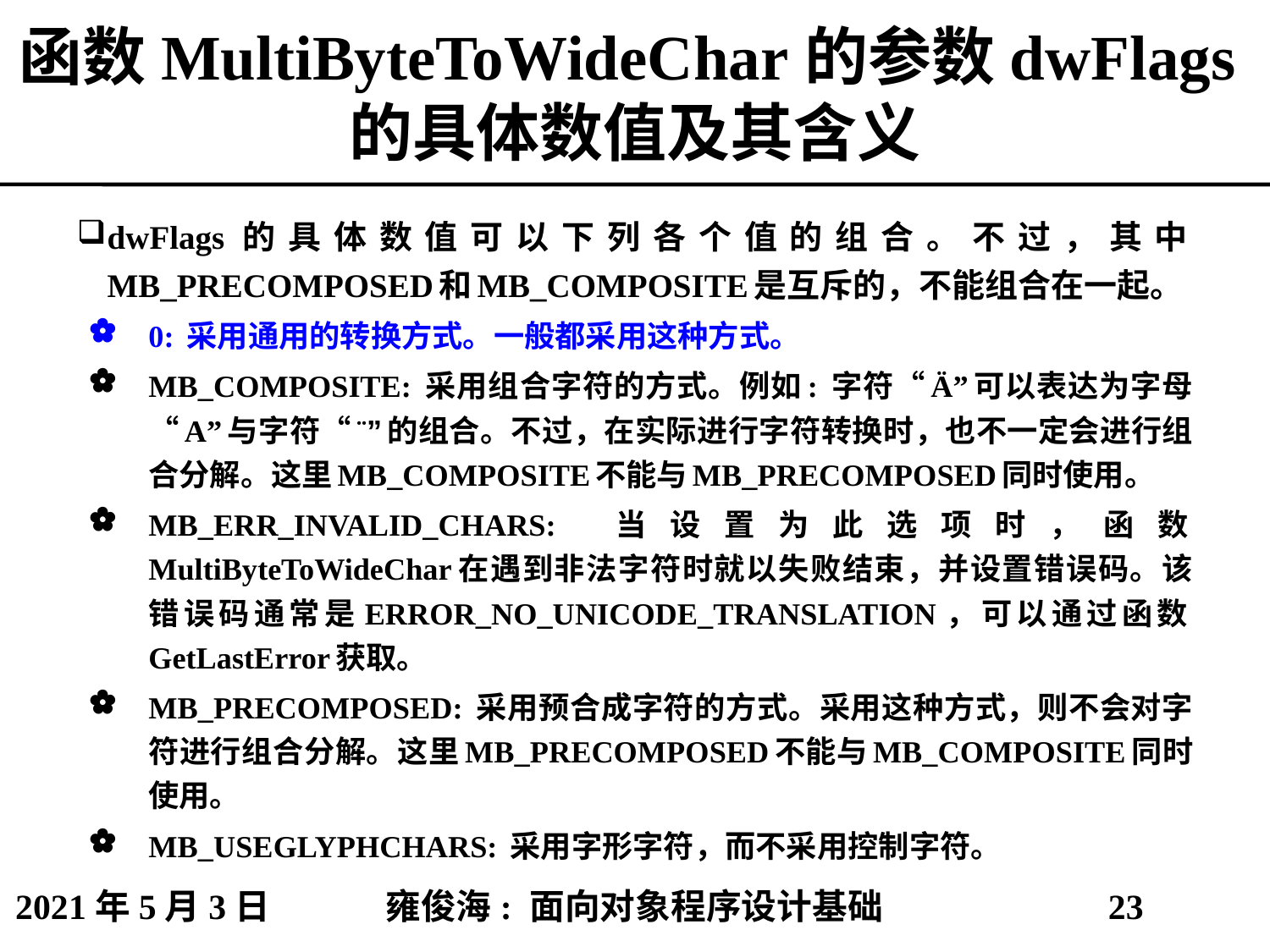

# 函数MultiByteToWideChar的参数dwFlags的具体数值及其含义

dwFlags的具体数值可以下列各个值的组合。不过，其中MB_PRECOMPOSED和MB_COMPOSITE是互斥的，不能组合在一起。
0: 采用通用的转换方式。一般都采用这种方式。
MB_COMPOSITE: 采用组合字符的方式。例如: 字符“Ä”可以表达为字母“A”与字符“¨”的组合。不过，在实际进行字符转换时，也不一定会进行组合分解。这里MB_COMPOSITE不能与MB_PRECOMPOSED同时使用。
MB_ERR_INVALID_CHARS: 当设置为此选项时，函数MultiByteToWideChar在遇到非法字符时就以失败结束，并设置错误码。该错误码通常是ERROR_NO_UNICODE_TRANSLATION，可以通过函数GetLastError获取。
MB_PRECOMPOSED: 采用预合成字符的方式。采用这种方式，则不会对字符进行组合分解。这里MB_PRECOMPOSED不能与MB_COMPOSITE同时使用。
MB_USEGLYPHCHARS: 采用字形字符，而不采用控制字符。
2021年5月3日
雍俊海: 面向对象程序设计基础
23